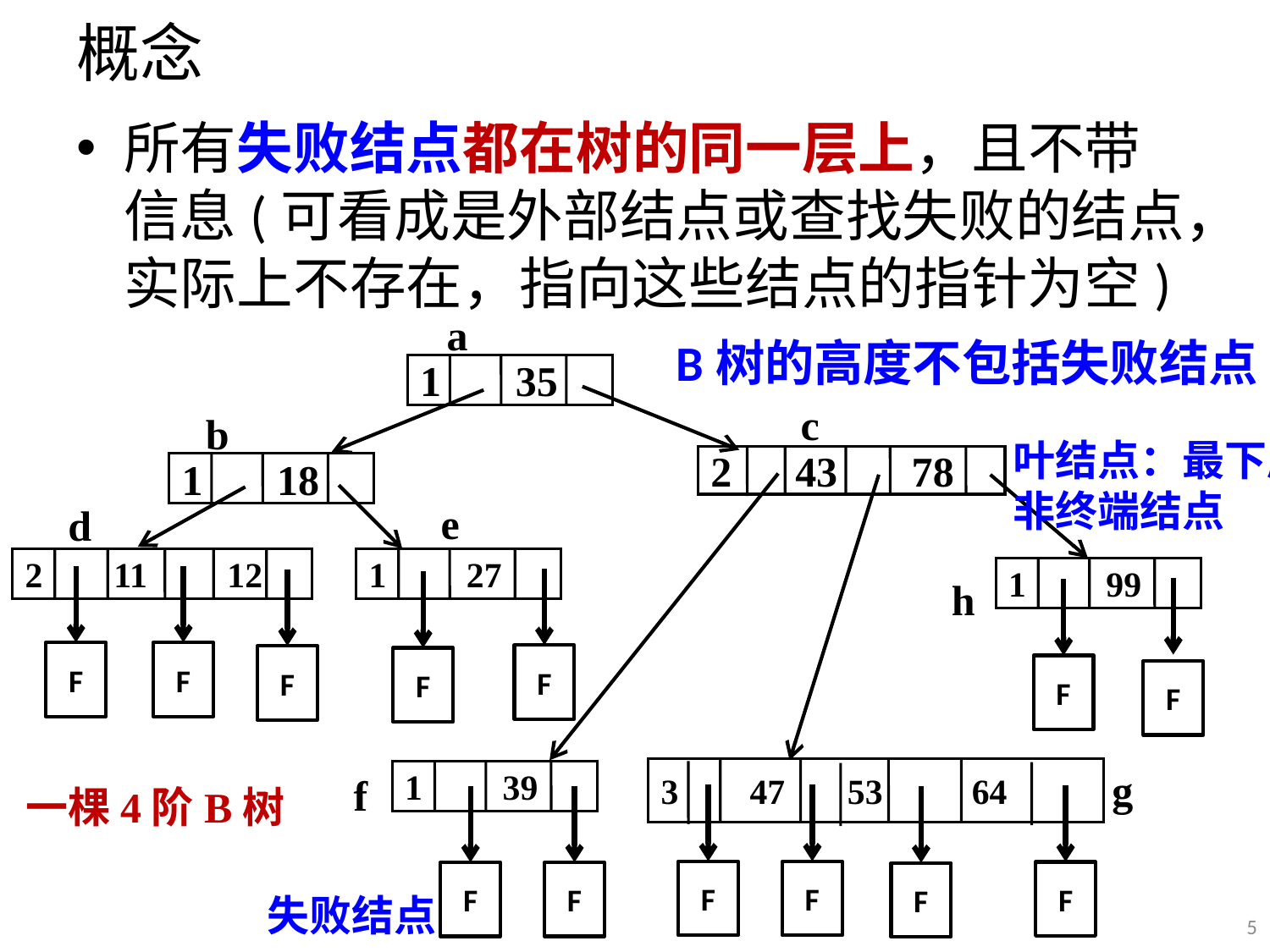

# 概念
所有失败结点都在树的同一层上，且不带信息(可看成是外部结点或查找失败的结点，实际上不存在，指向这些结点的指针为空)

a
1       35

c
b
2      43       78

1       18

e
d
2        11         12

1         27

1         99

F
F
F
F
F
h
F
F
3        47       53          64

1         39

g
f
F
F
F
F
F
F
B树的高度不包括失败结点
叶结点：最下层非终端结点
一棵4阶B树
失败结点
5